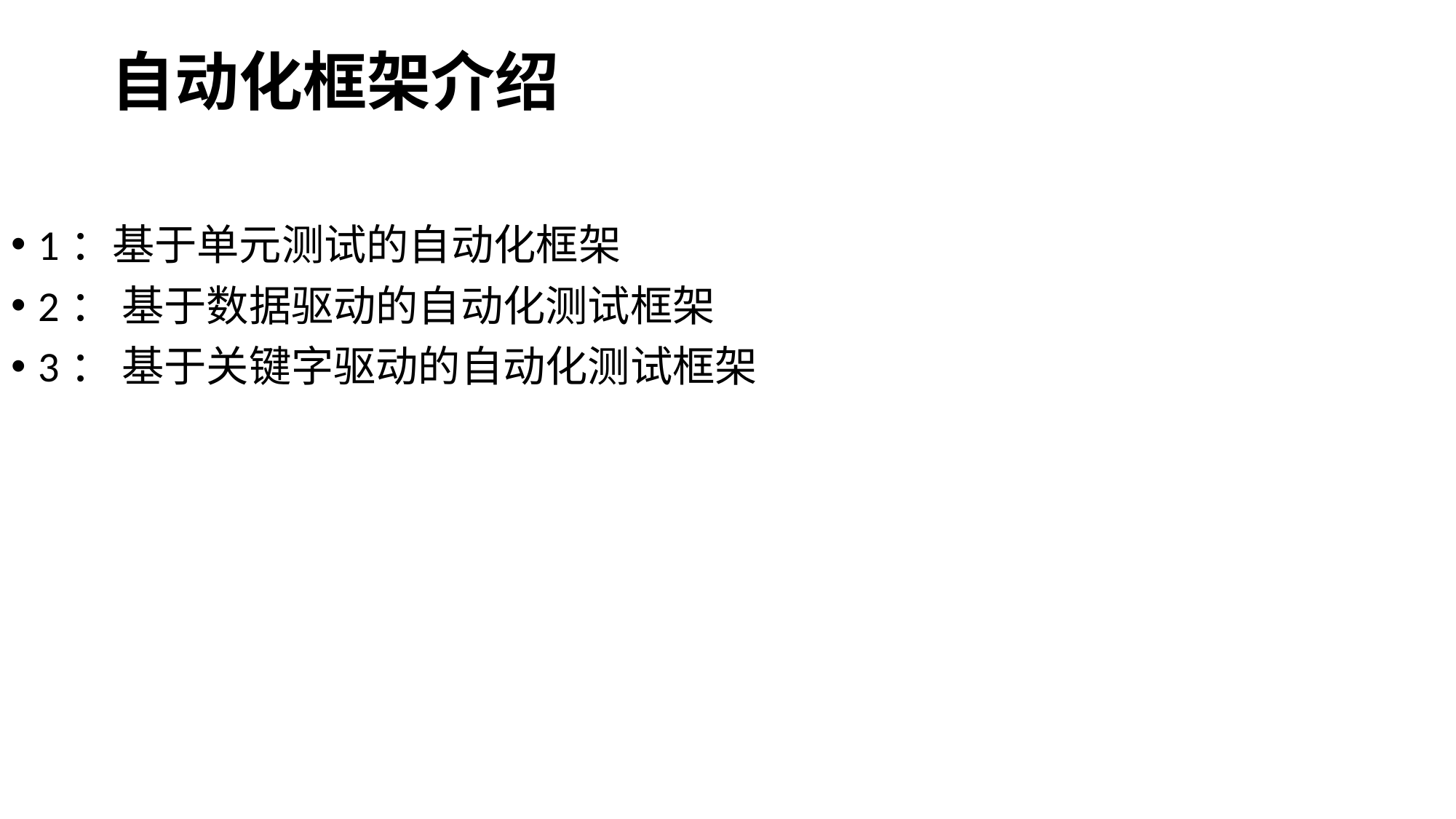

# 自动化框架介绍
1：基于单元测试的自动化框架
2： 基于数据驱动的自动化测试框架
3： 基于关键字驱动的自动化测试框架